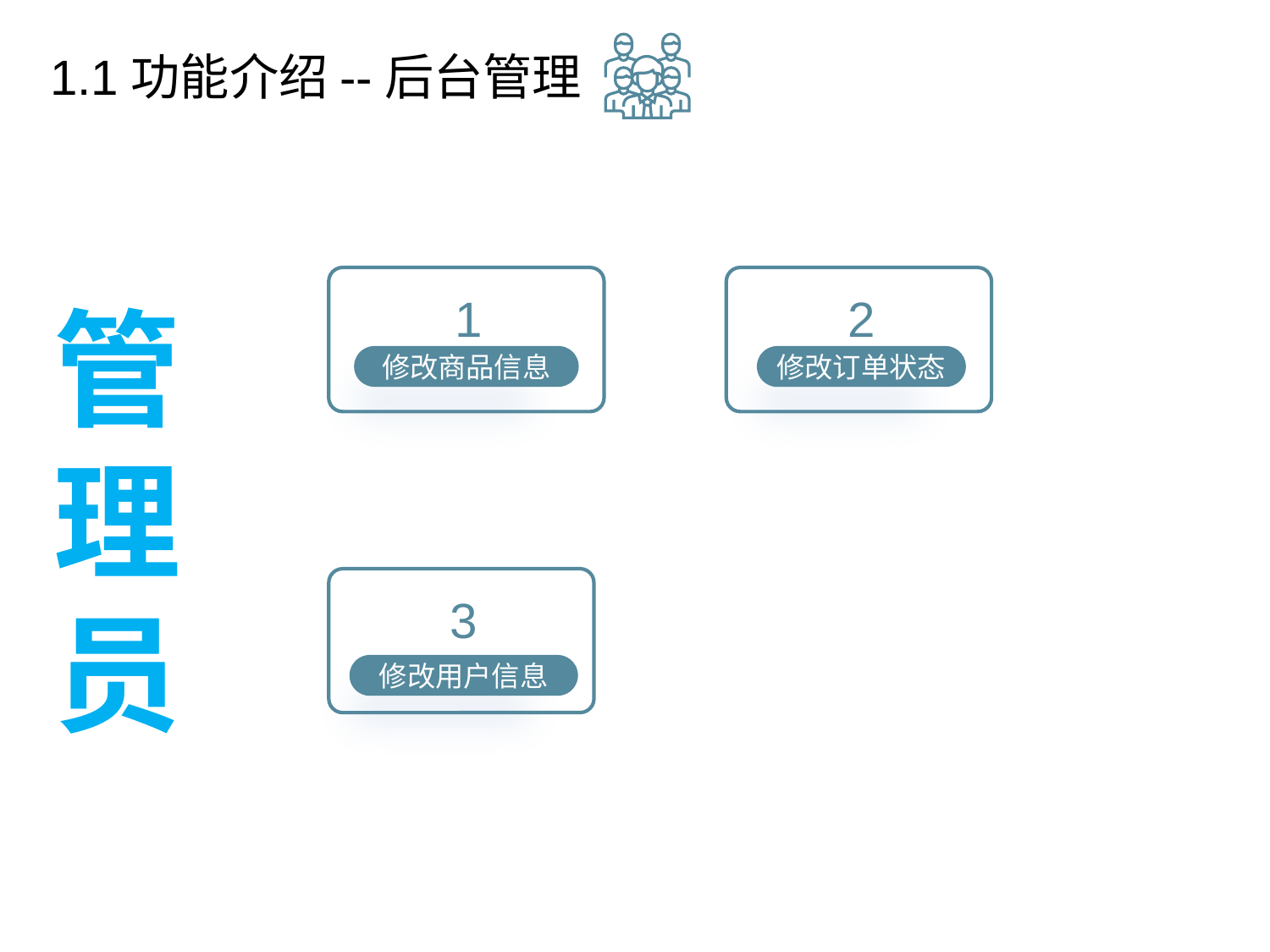

1.1功能介绍--后台管理

1
修改商品信息

2
修改订单状态
点击添加文本
管理员
点击添加文本

3
修改用户信息
点击添加文本
点击添加文本